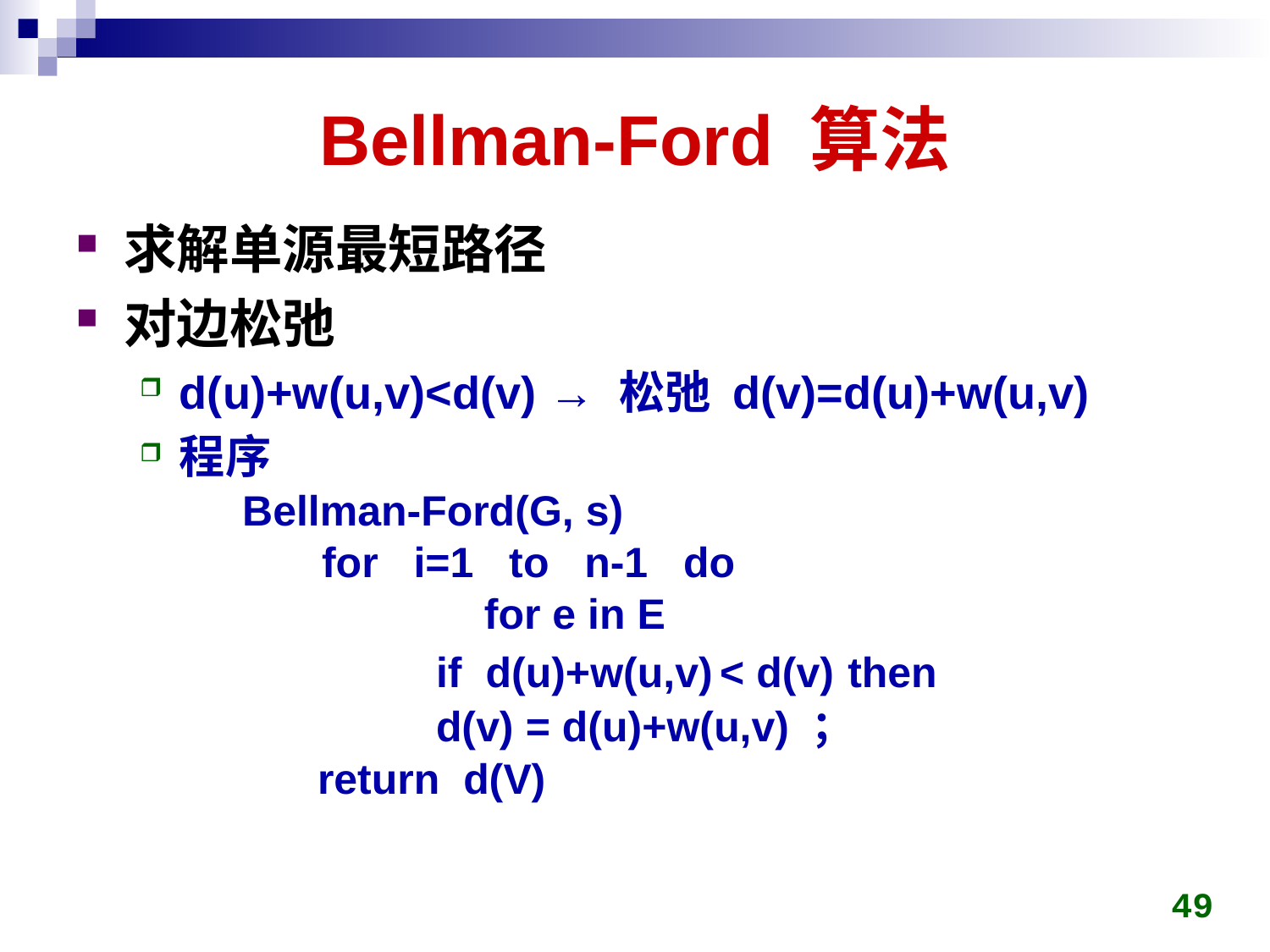

# Bellman-Ford 算法
求解单源最短路径
对边松弛
d(u)+w(u,v)<d(v) → 松弛 d(v)=d(u)+w(u,v)
程序
	          Bellman-Ford(G, s)
	            for   i=1   to   n-1   do
   		               for e in E
                         if  d(u)+w(u,v) < d(v)  then
                         d(v) = d(u)+w(u,v) ；
               return  d(V)
49